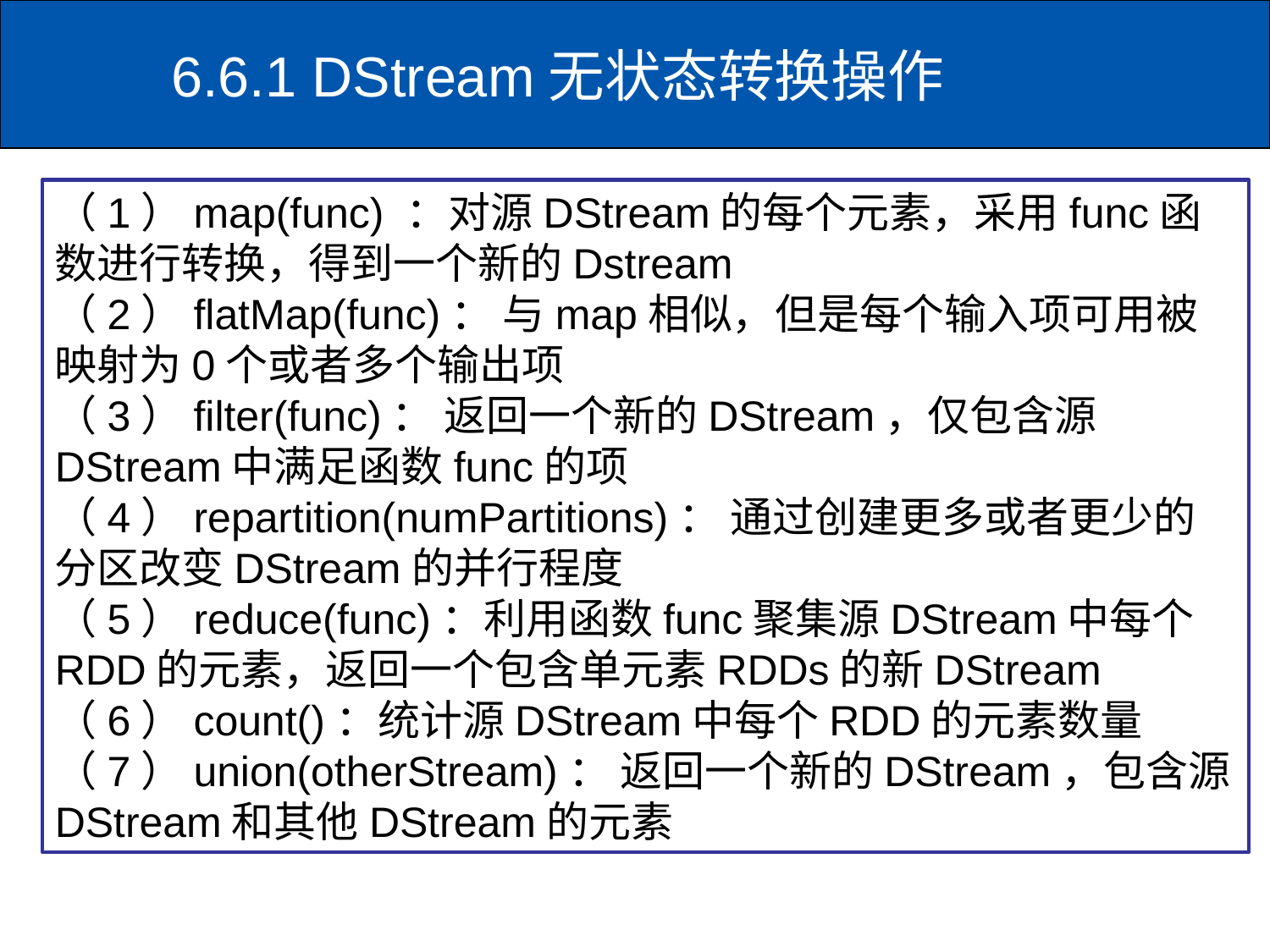

# 6.6.1 DStream无状态转换操作
（1）map(func) ：对源DStream的每个元素，采用func函数进行转换，得到一个新的Dstream
（2）flatMap(func)： 与map相似，但是每个输入项可用被映射为0个或者多个输出项
（3）filter(func)： 返回一个新的DStream，仅包含源DStream中满足函数func的项
（4）repartition(numPartitions)： 通过创建更多或者更少的分区改变DStream的并行程度
（5）reduce(func)：利用函数func聚集源DStream中每个RDD的元素，返回一个包含单元素RDDs的新DStream
（6）count()：统计源DStream中每个RDD的元素数量
（7）union(otherStream)： 返回一个新的DStream，包含源DStream和其他DStream的元素